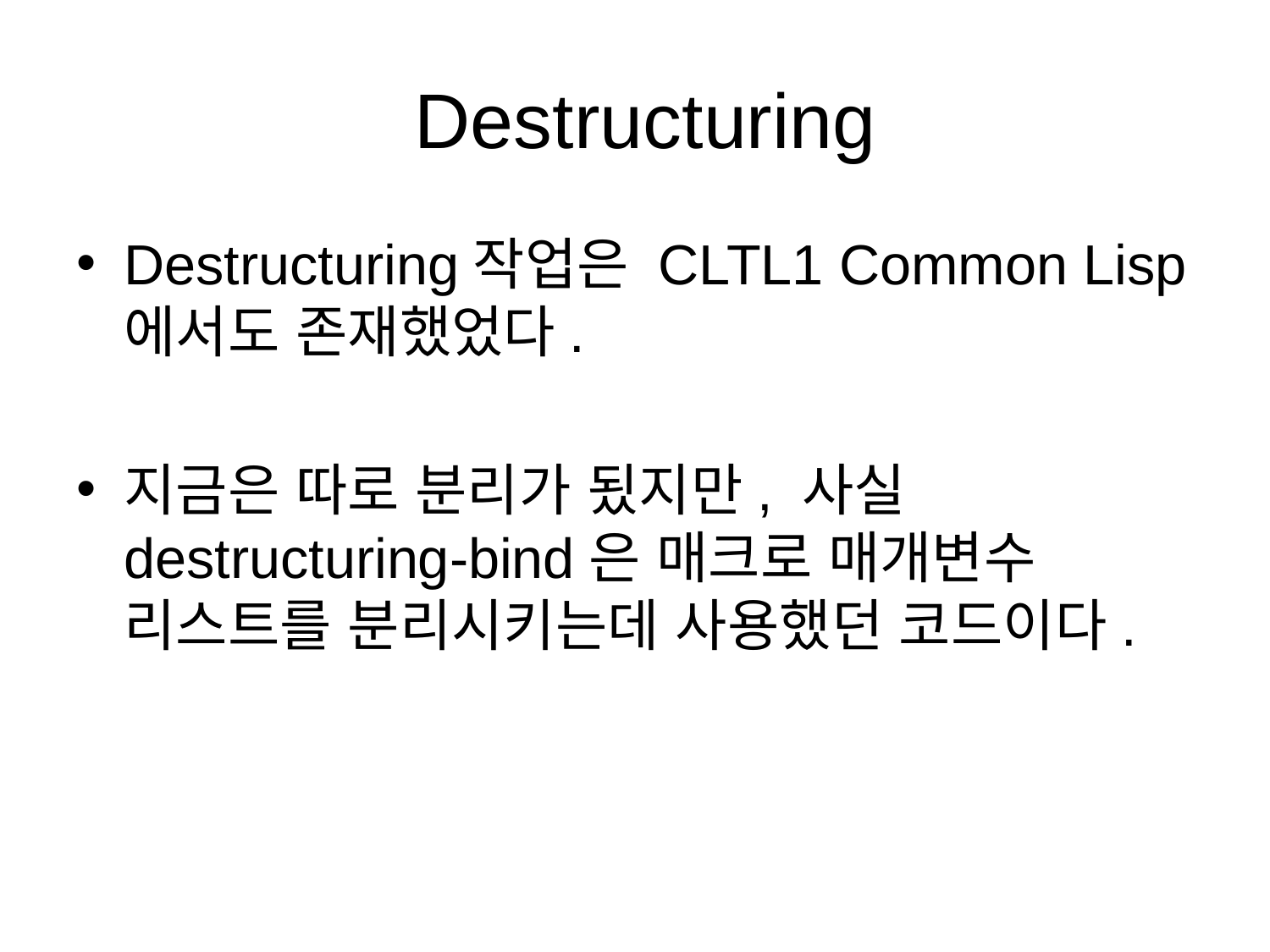

# Destructuring
Destructuring작업은 CLTL1 Common Lisp에서도 존재했었다.

지금은 따로 분리가 됬지만, 사실 destructuring-bind은 매크로 매개변수 리스트를 분리시키는데 사용했던 코드이다.